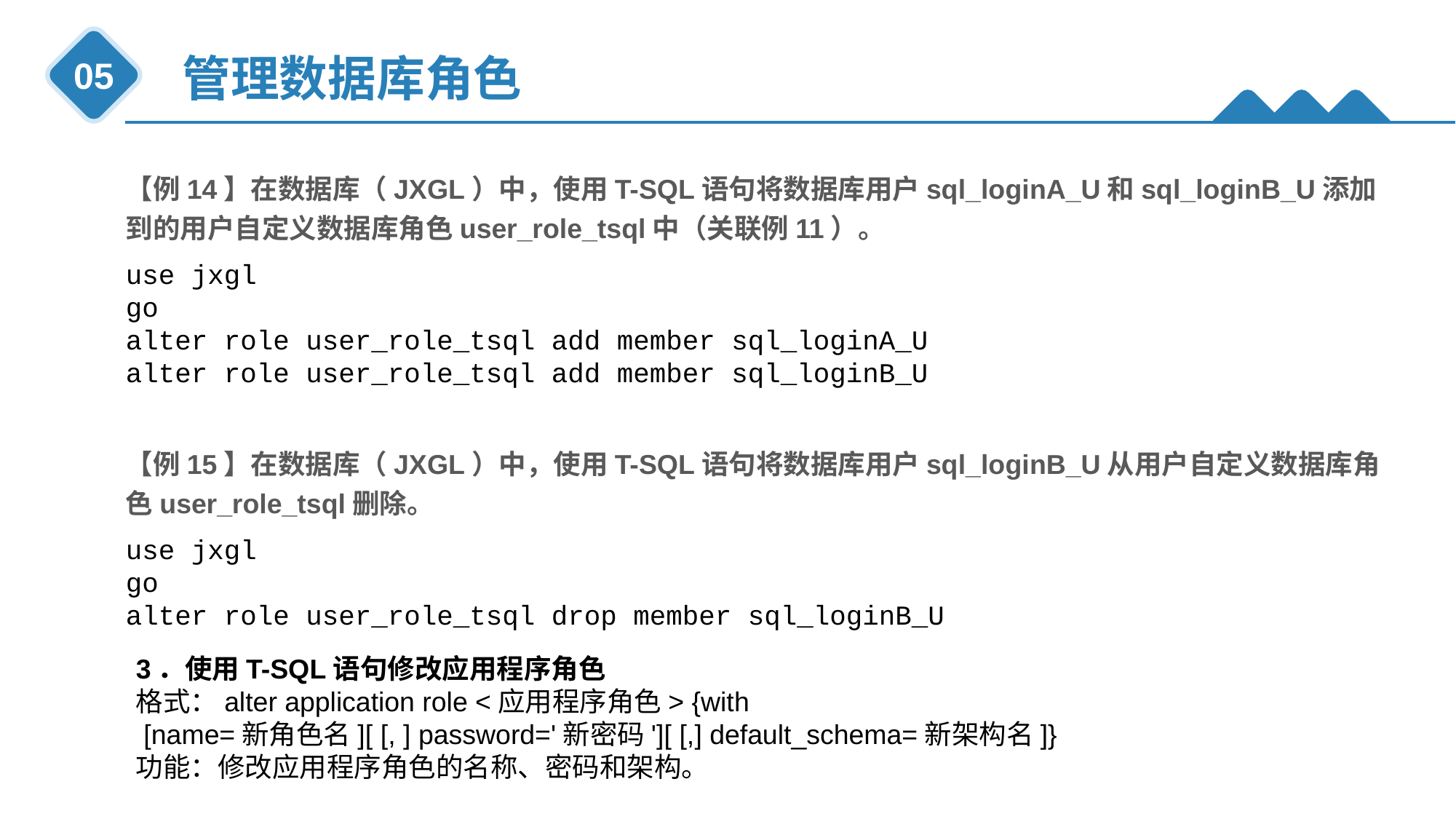

管理数据库角色
05

【例14】在数据库（JXGL）中，使用T-SQL语句将数据库用户sql_loginA_U和sql_loginB_U添加到的用户自定义数据库角色user_role_tsql中（关联例11）。
use jxgl
go
alter role user_role_tsql add member sql_loginA_U
alter role user_role_tsql add member sql_loginB_U
【例15】在数据库（JXGL）中，使用T-SQL语句将数据库用户sql_loginB_U从用户自定义数据库角色user_role_tsql删除。
use jxgl
go
alter role user_role_tsql drop member sql_loginB_U
3．使用T-SQL语句修改应用程序角色
格式：alter application role <应用程序角色> {with
 [name=新角色名][ [, ] password='新密码'][ [,] default_schema=新架构名]}
功能：修改应用程序角色的名称、密码和架构。